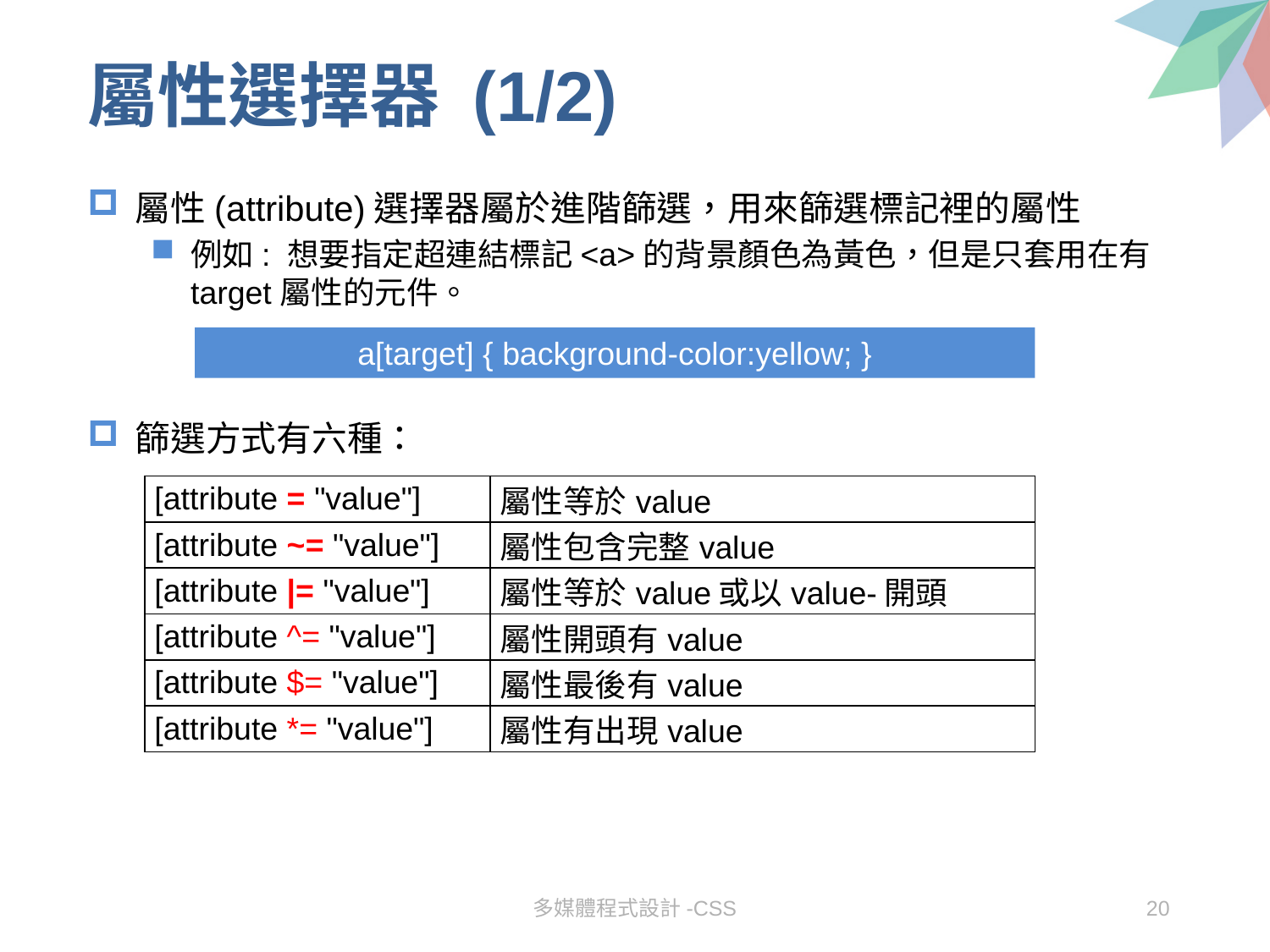

# 屬性選擇器 (1/2)
屬性(attribute)選擇器屬於進階篩選，用來篩選標記裡的屬性
例如: 想要指定超連結標記<a>的背景顏色為黃色，但是只套用在有target屬性的元件。

篩選方式有六種：

a[target] { background-color:yellow; }
| [attribute = "value"] | 屬性等於value |
| --- | --- |
| [attribute ~= "value"] | 屬性包含完整value |
| [attribute |= "value"] | 屬性等於value或以value-開頭 |
| [attribute ^= "value"] | 屬性開頭有value |
| [attribute $= "value"] | 屬性最後有value |
| [attribute \*= "value"] | 屬性有出現value |
多媒體程式設計-CSS
20